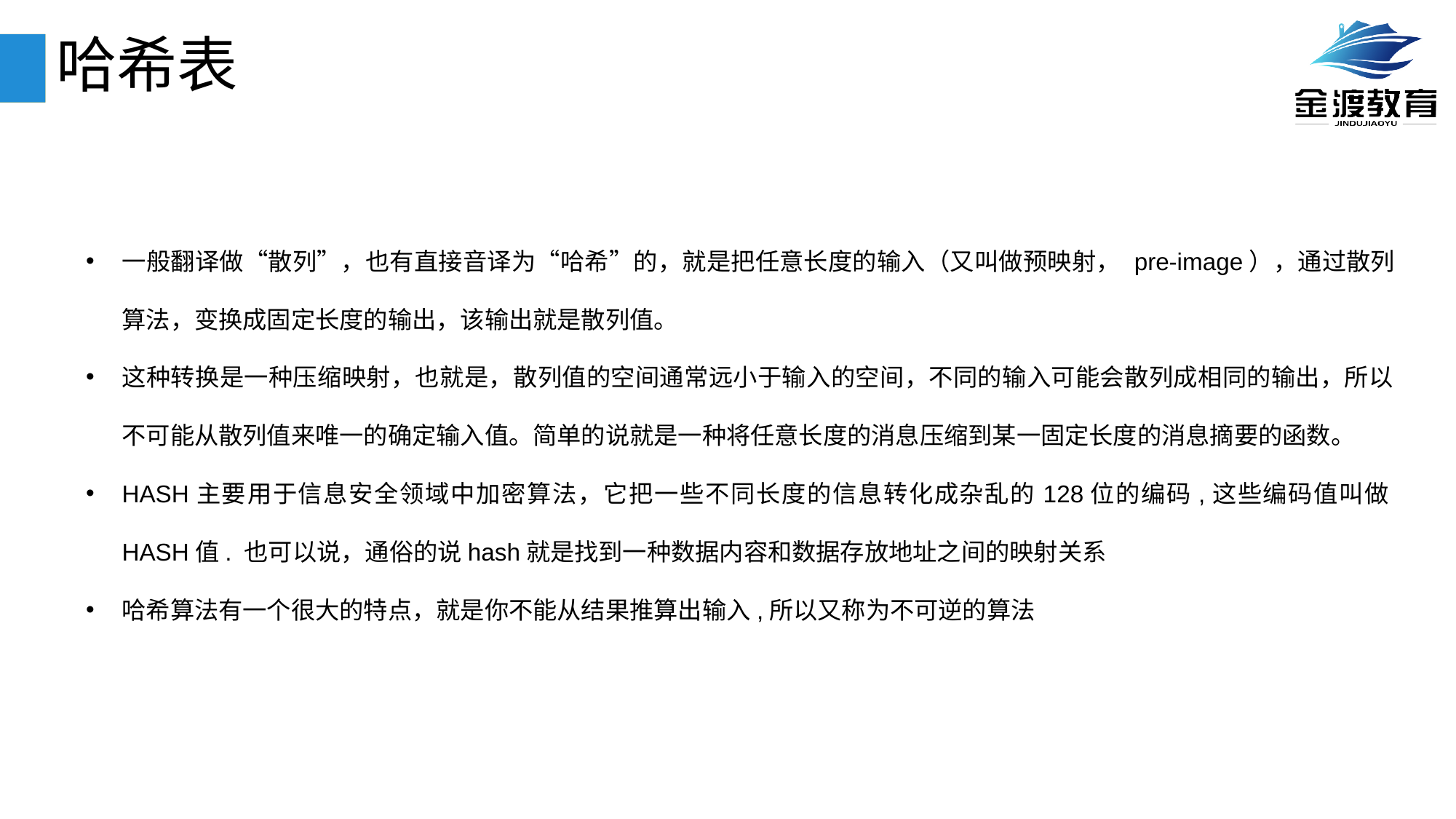

# 哈希表
一般翻译做“散列”，也有直接音译为“哈希”的，就是把任意长度的输入（又叫做预映射， pre-image），通过散列算法，变换成固定长度的输出，该输出就是散列值。
这种转换是一种压缩映射，也就是，散列值的空间通常远小于输入的空间，不同的输入可能会散列成相同的输出，所以不可能从散列值来唯一的确定输入值。简单的说就是一种将任意长度的消息压缩到某一固定长度的消息摘要的函数。
HASH主要用于信息安全领域中加密算法，它把一些不同长度的信息转化成杂乱的128位的编码,这些编码值叫做HASH值. 也可以说，通俗的说hash就是找到一种数据内容和数据存放地址之间的映射关系
哈希算法有一个很大的特点，就是你不能从结果推算出输入,所以又称为不可逆的算法